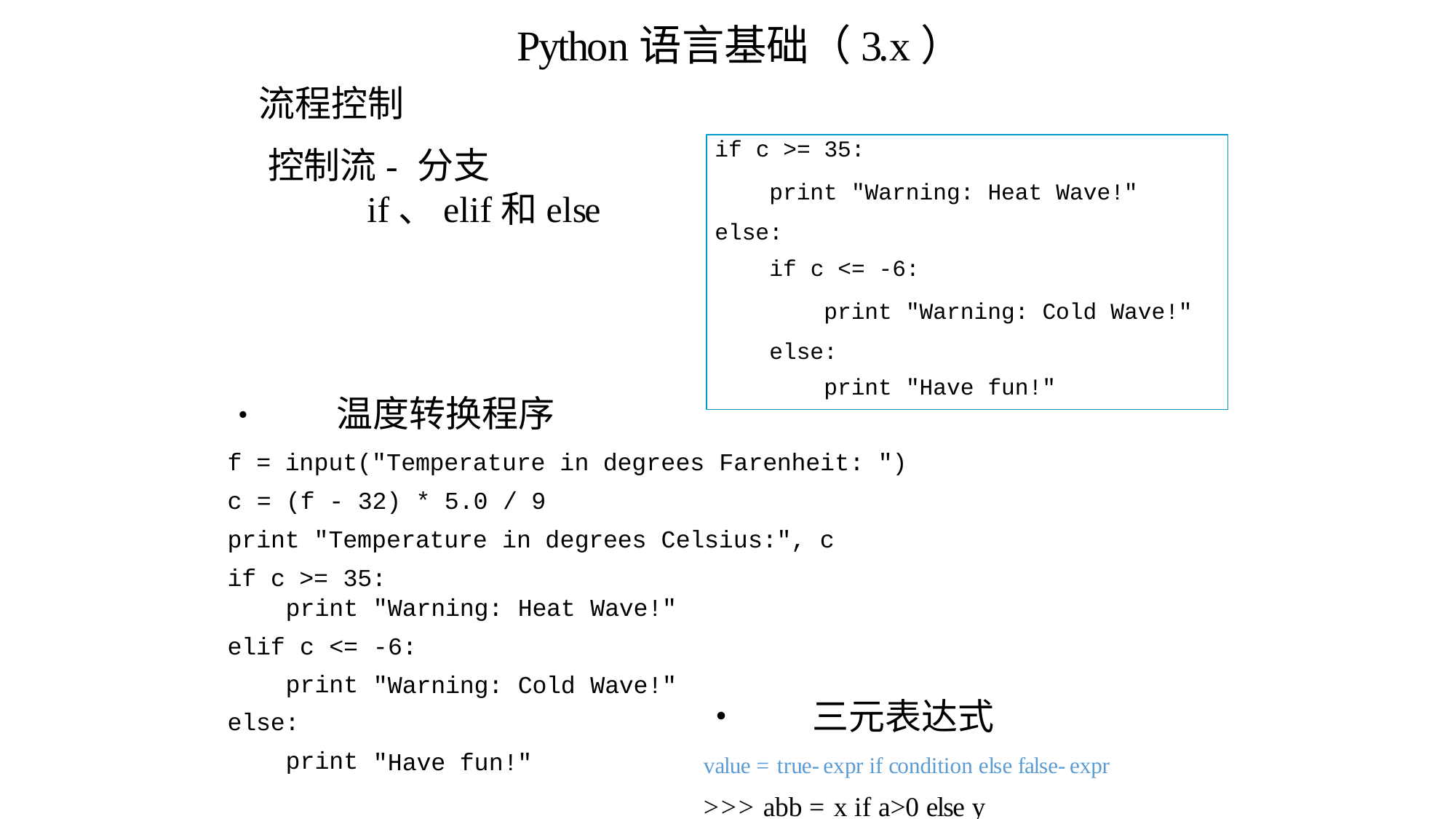

Python语言基础（3.x）
流程控制
if c >= 35:
print "Warning: Heat Wave!" else:

if c <= -6:
print "Warning: Cold Wave!" else:

print "Have fun!"

控制流-分支
           if、elif和else
•	温度转换程序
f = input("Temperature in degrees Farenheit: ") c = (f - 32) * 5.0 / 9
print "Temperature in degrees Celsius:", c if c >= 35:
print elif c <=
print else:

print
"Warning: Heat Wave!"

-6:

"Warning: Cold Wave!"
•	三元表达式

value = true-expr if condition else false-expr

>>> abb = x if a>0 else y
"Have fun!"